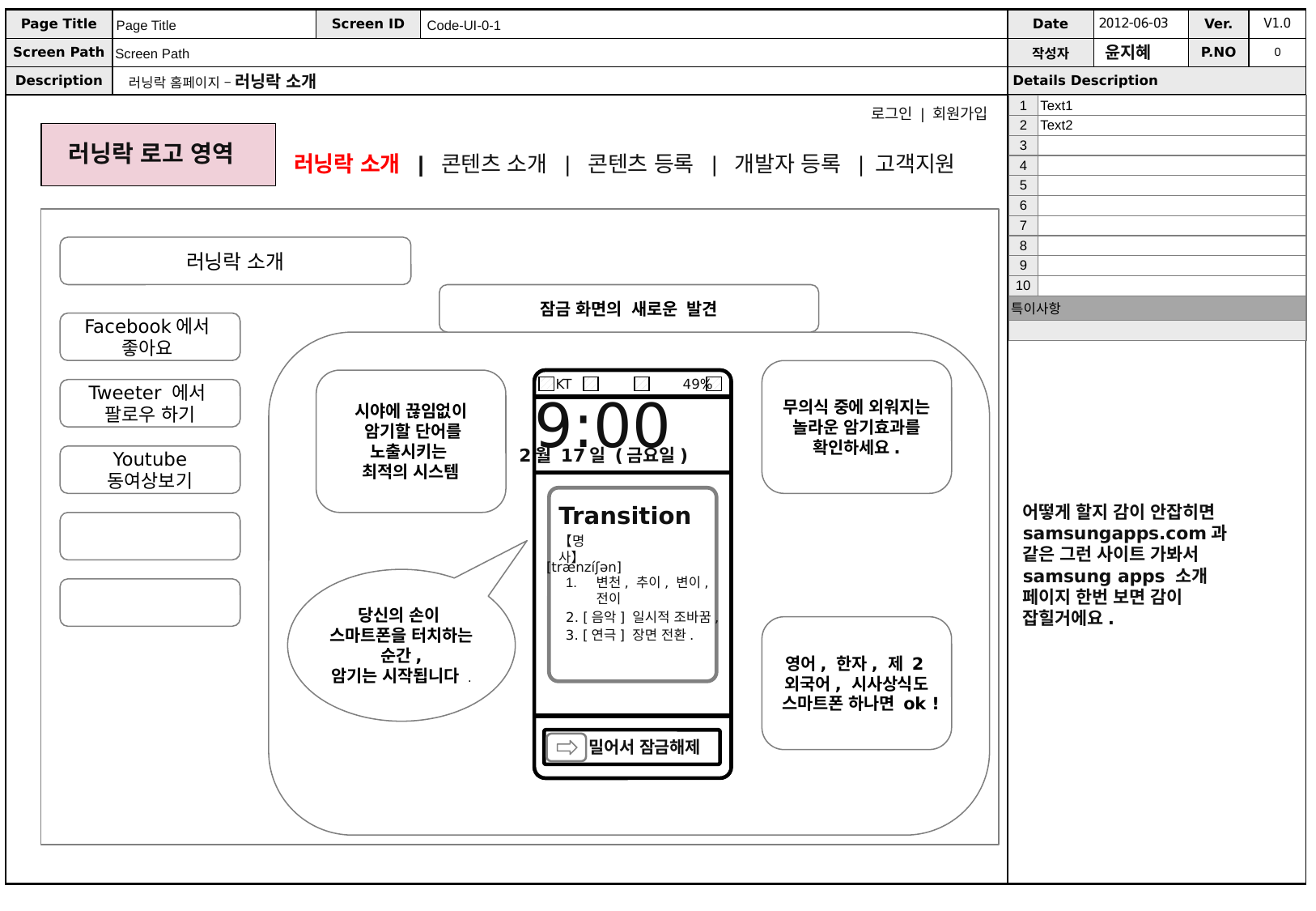

Page Title
Code-UI-0-1
윤지혜
Screen Path
0
러닝락 홈페이지 – 러닝락 소개
| 1 | Text1 |
| --- | --- |
| 2 | Text2 |
| 3 |  |
| 4 |  |
| 5 |  |
| 6 |  |
| 7 |  |
| 8 |  |
| 9 |  |
| 10 |  |
| 특이사항 |  |
|  |  |
로그인 | 회원가입
러닝락 로고 영역
러닝락 소개  |  콘텐츠 소개  |  콘텐츠 등록  |  개발자 등록  | 고객지원

러닝락 소개
잠금 화면의  새로운  발견
Facebook에서
좋아요

무의식 중에 외워지는 놀라운 암기효과를 확인하세요.
시야에 끊임없이
 암기할 단어를
노출시키는
최적의 시스템

KT
49%

9:00
2월 17일 (금요일)

Transition
【명사】
[trænzíʃən]
변천, 추이, 변이, 전이
2. [음악] 일시적 조바꿈,
3. [연극] 장면 전환.

밀어서 잠금해제

Tweeter 에서
팔로우 하기
Youtube
동여상보기
어떻게 할지 감이 안잡히면 samsungapps.com과 같은 그런 사이트 가봐서 samsung apps 소개 페이지 한번 보면 감이 잡힐거에요.

당신의 손이
스마트폰을 터치하는 순간,
암기는 시작됩니다 .

영어, 한자, 제 2외국어, 시사상식도
 스마트폰 하나면 ok !